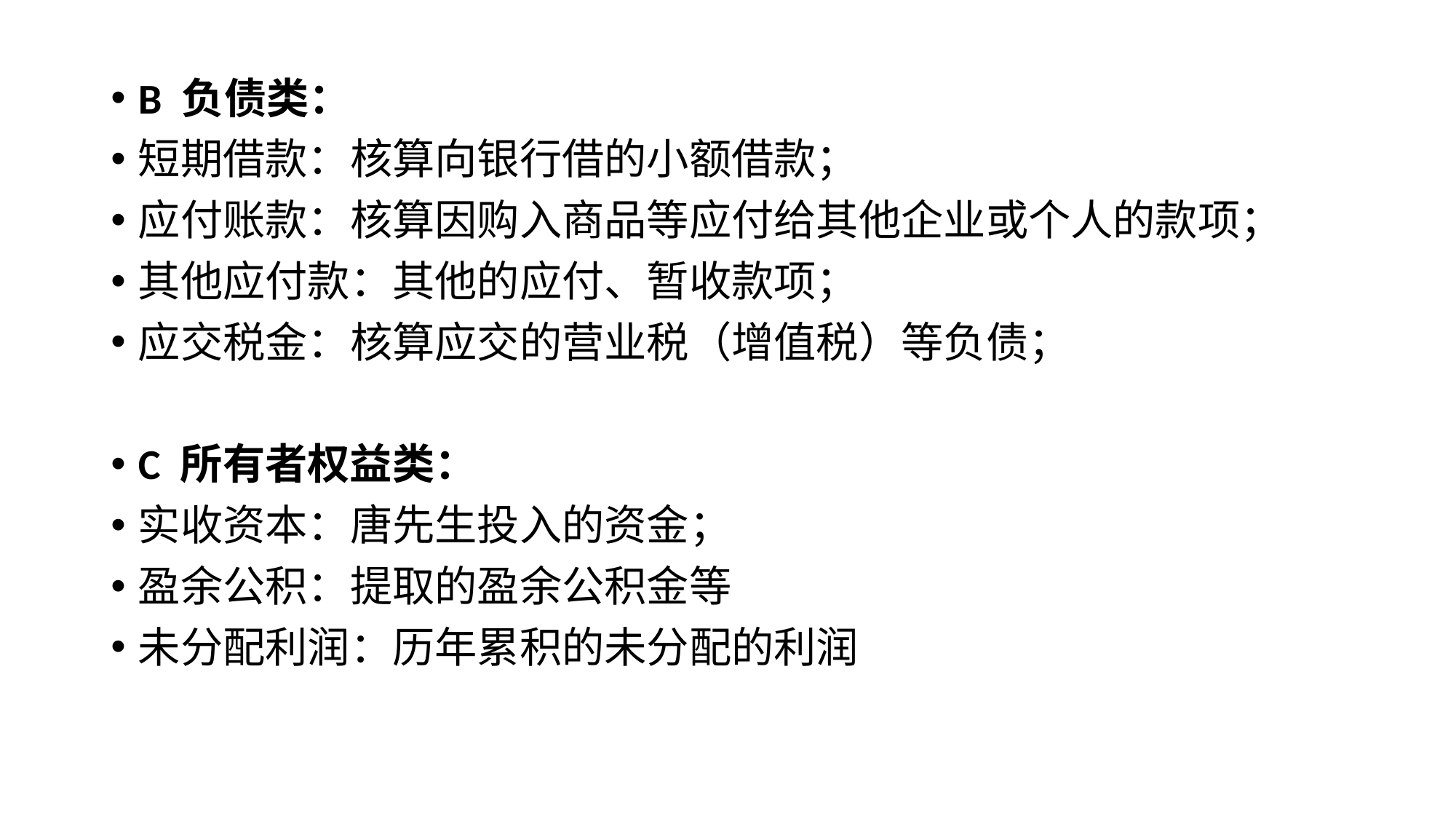

B 负债类：
短期借款：核算向银行借的小额借款；
应付账款：核算因购入商品等应付给其他企业或个人的款项；
其他应付款：其他的应付、暂收款项；
应交税金：核算应交的营业税（增值税）等负债；

C 所有者权益类：
实收资本：唐先生投入的资金；
盈余公积：提取的盈余公积金等
未分配利润：历年累积的未分配的利润